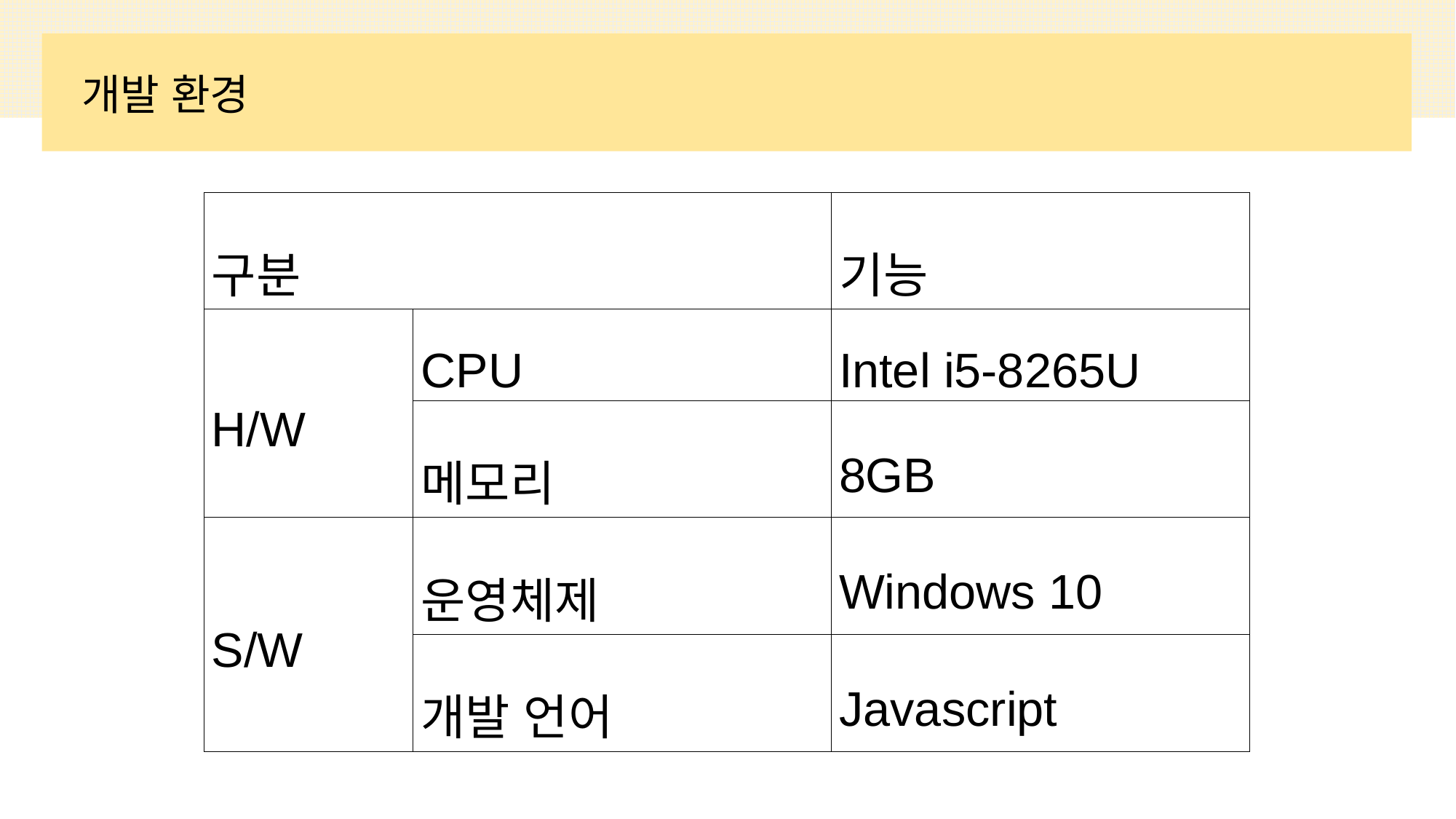

개발 환경
| 구분 |  | 기능 |
| --- | --- | --- |
| H/W | CPU | Intel i5-8265U |
|  | 메모리 | 8GB |
| S/W | 운영체제 | Windows 10 |
|  | 개발 언어 | Javascript |